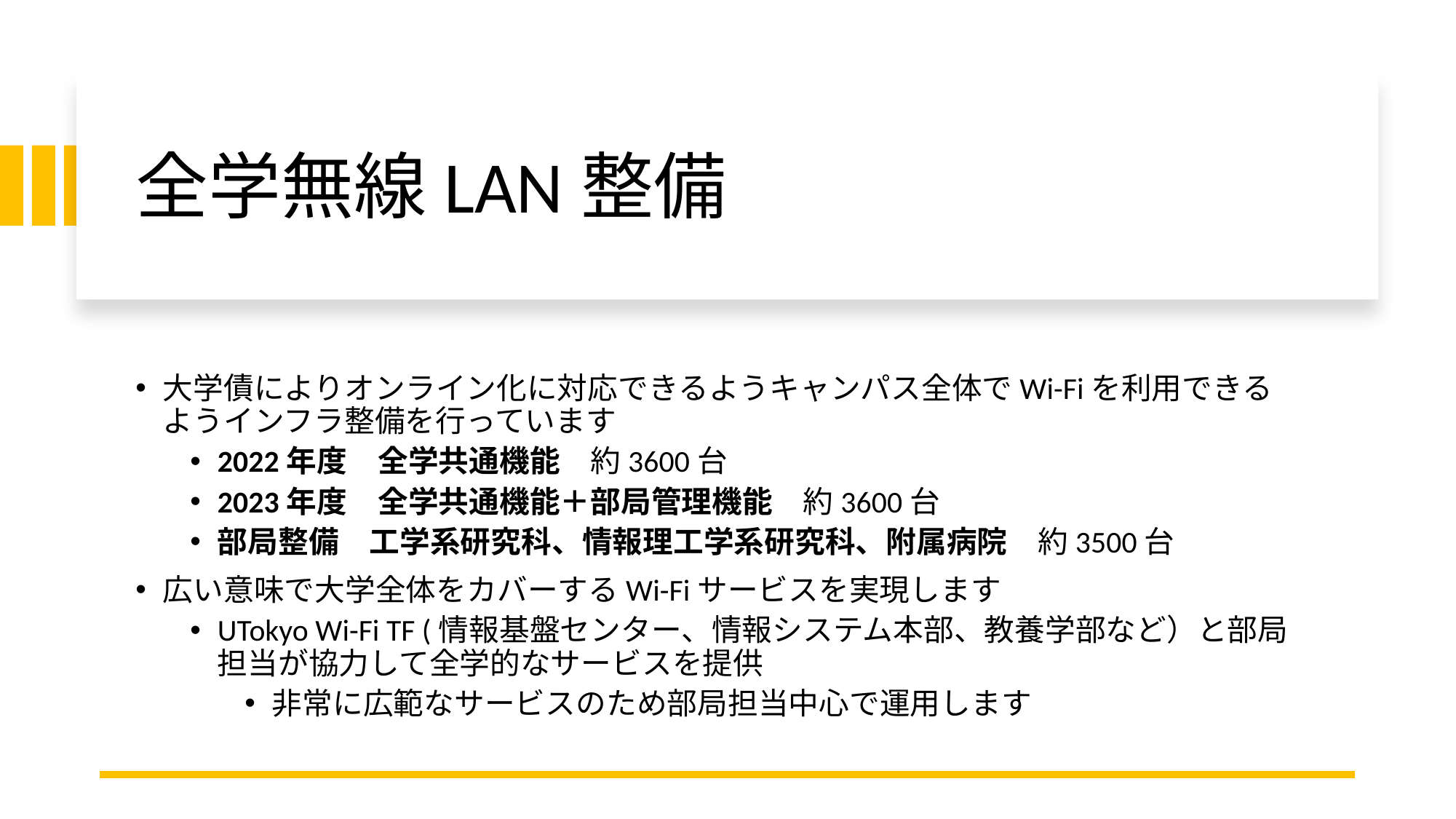

# 全学無線LAN整備

大学債によりオンライン化に対応できるようキャンパス全体でWi-Fiを利用できるようインフラ整備を行っています
2022年度　全学共通機能　約3600台
2023年度　全学共通機能＋部局管理機能　約3600台
部局整備　工学系研究科、情報理工学系研究科、附属病院　約3500台
広い意味で大学全体をカバーするWi-Fiサービスを実現します
UTokyo Wi-Fi TF (情報基盤センター、情報システム本部、教養学部など）と部局担当が協力して全学的なサービスを提供
非常に広範なサービスのため部局担当中心で運用します